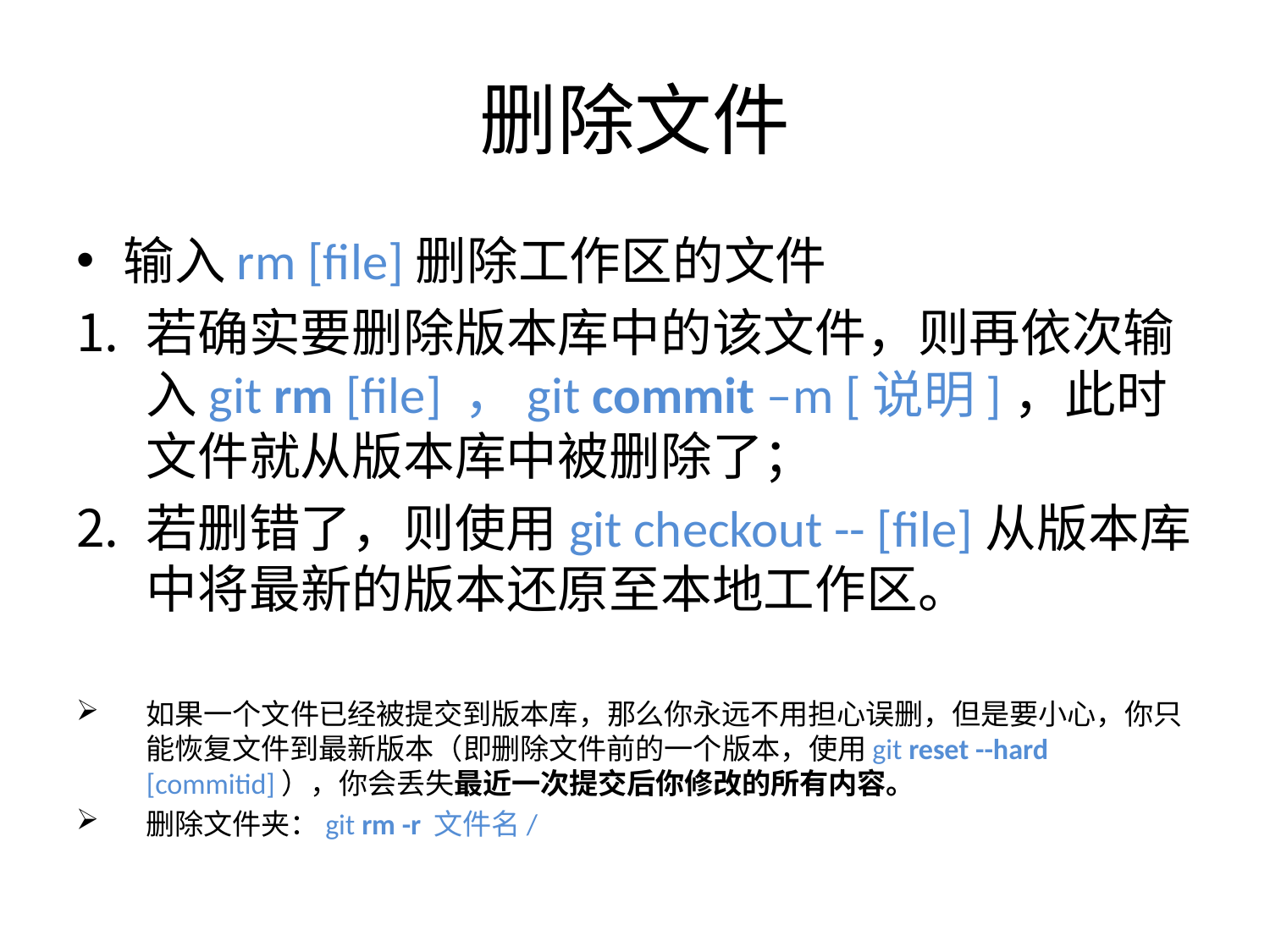

# 删除文件
输入rm [file]删除工作区的文件
若确实要删除版本库中的该文件，则再依次输入git rm [file] ，git commit –m [说明]，此时文件就从版本库中被删除了；
若删错了，则使用git checkout -- [file]从版本库中将最新的版本还原至本地工作区。

如果一个文件已经被提交到版本库，那么你永远不用担心误删，但是要小心，你只能恢复文件到最新版本（即删除文件前的一个版本，使用git reset --hard  [commitid]），你会丢失最近一次提交后你修改的所有内容。
删除文件夹：git rm -r 文件名/